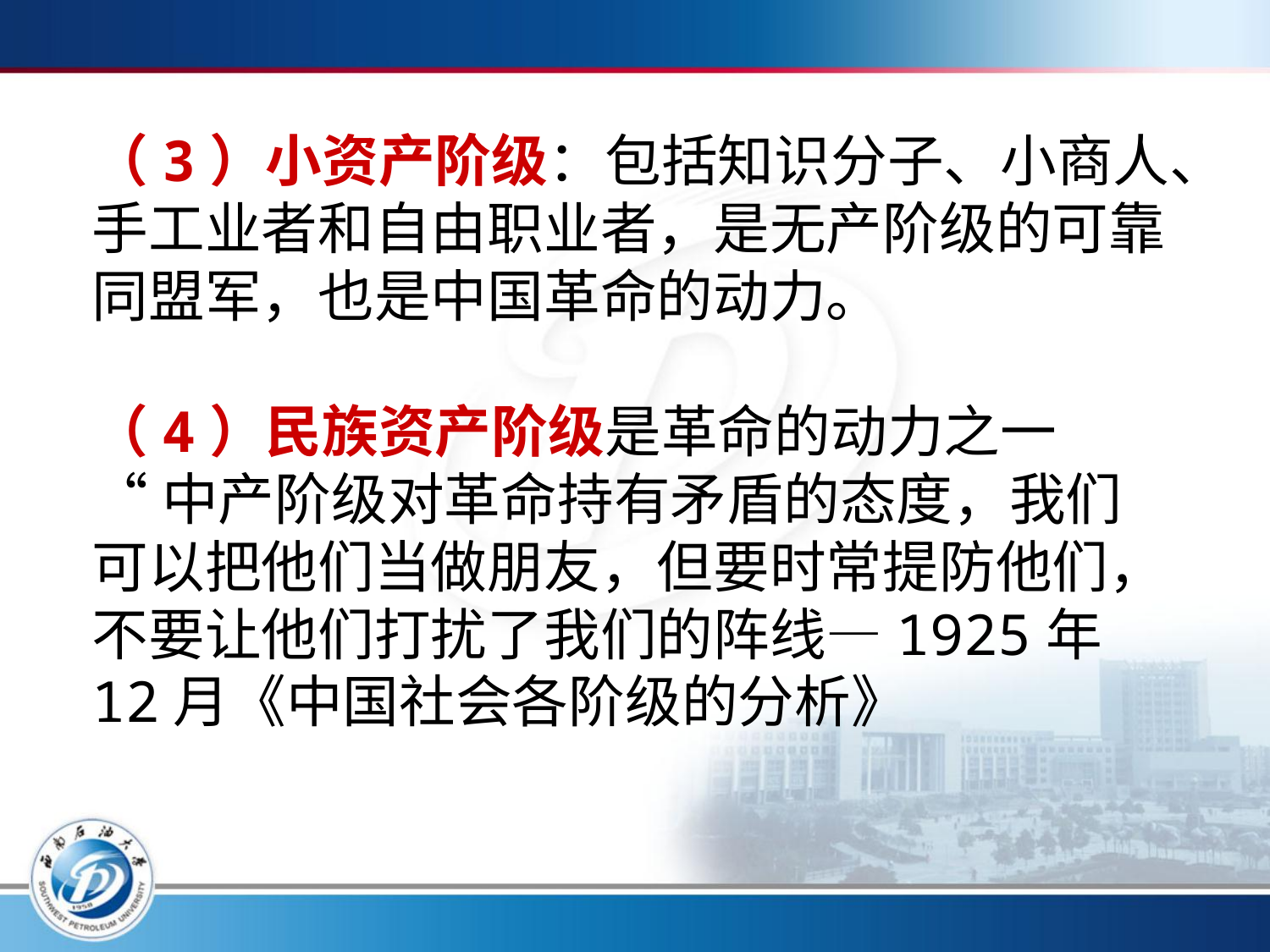

（3）小资产阶级：包括知识分子、小商人、手工业者和自由职业者，是无产阶级的可靠同盟军，也是中国革命的动力。

（4）民族资产阶级是革命的动力之一
“中产阶级对革命持有矛盾的态度，我们可以把他们当做朋友，但要时常提防他们，不要让他们打扰了我们的阵线—1925年12月《中国社会各阶级的分析》